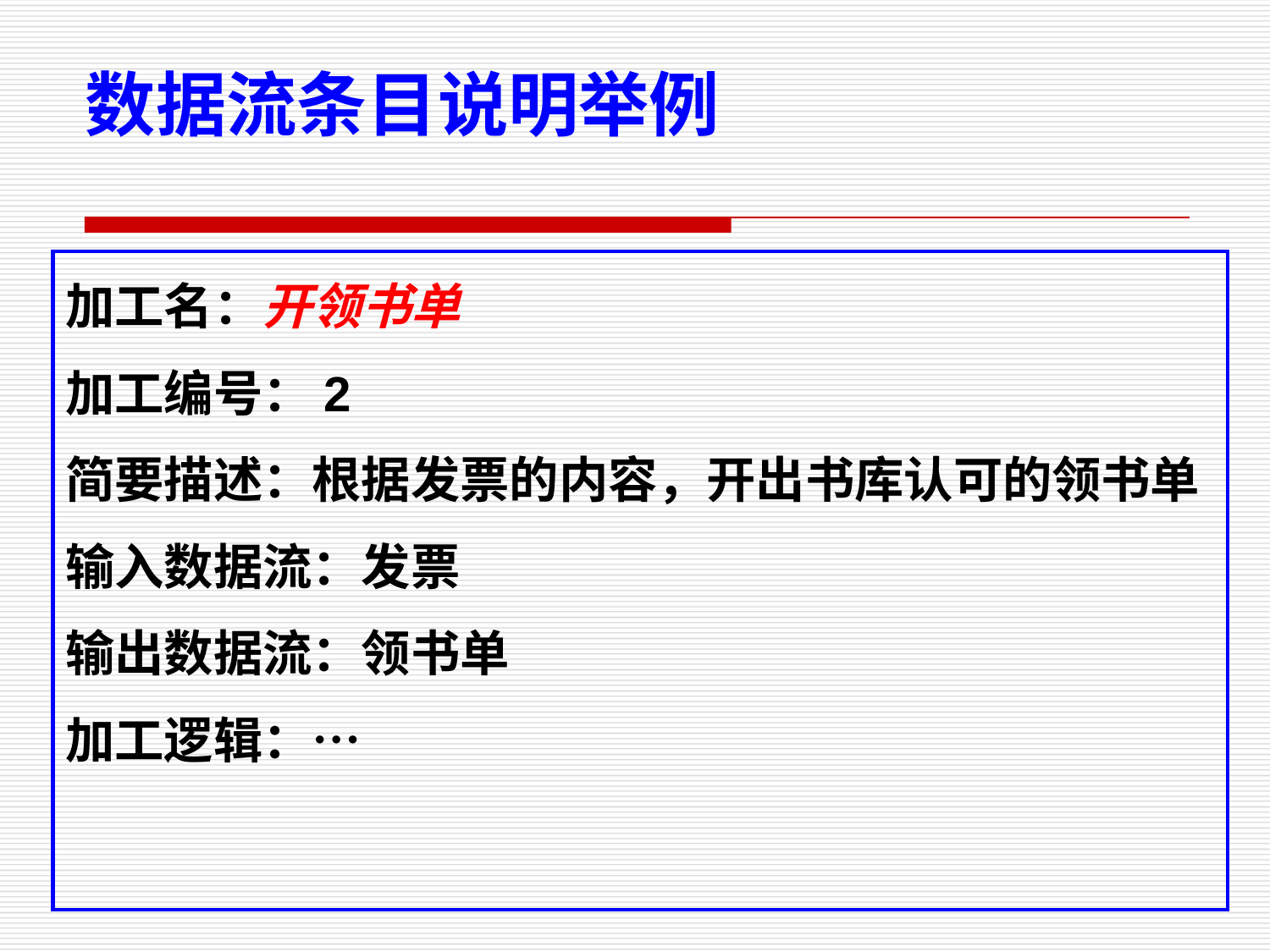

数据流条目说明举例
加工名：开领书单
加工编号：2
简要描述：根据发票的内容，开出书库认可的领书单
输入数据流：发票
输出数据流：领书单
加工逻辑：…